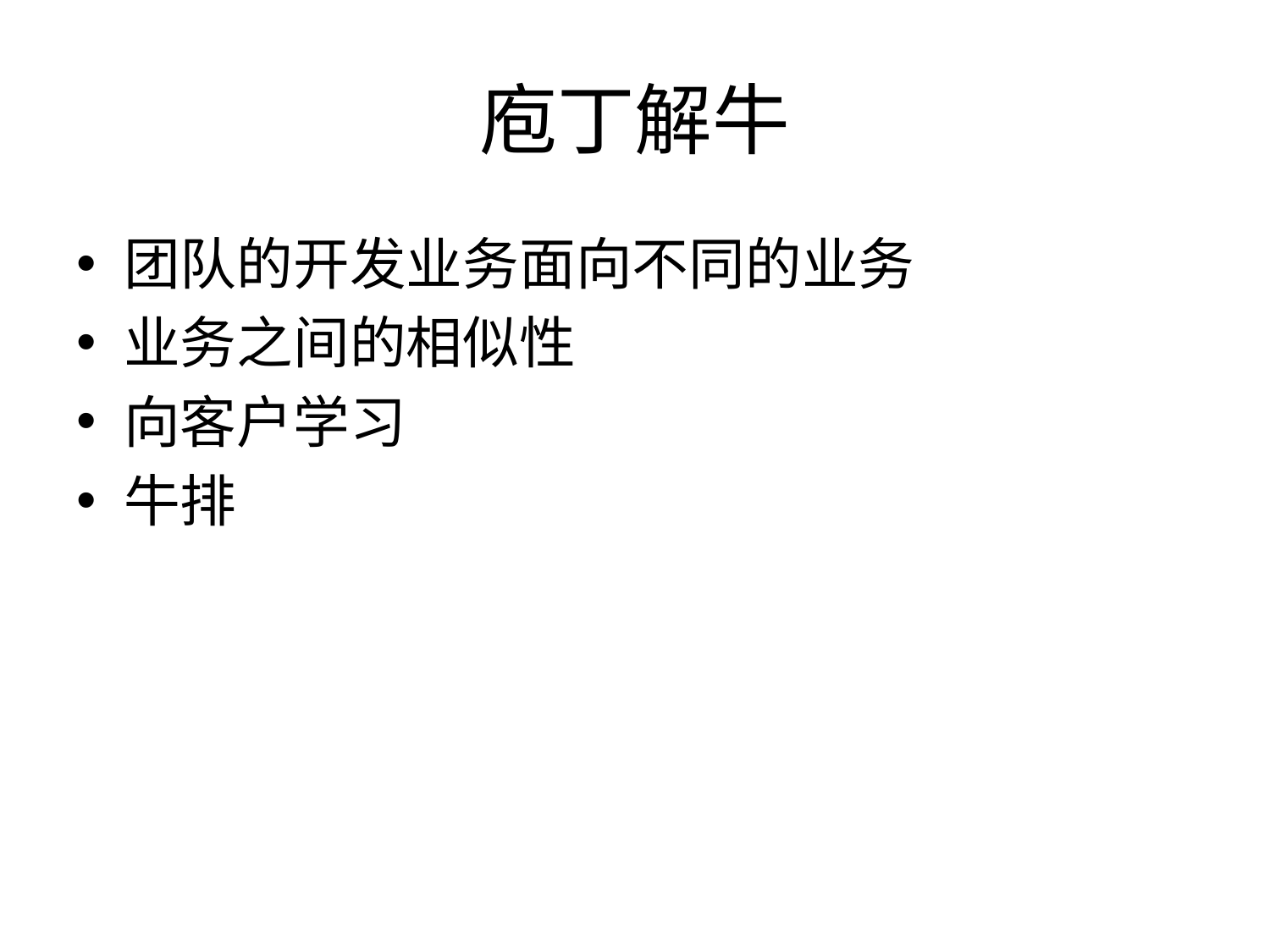

# 庖丁解牛
团队的开发业务面向不同的业务
业务之间的相似性
向客户学习
牛排